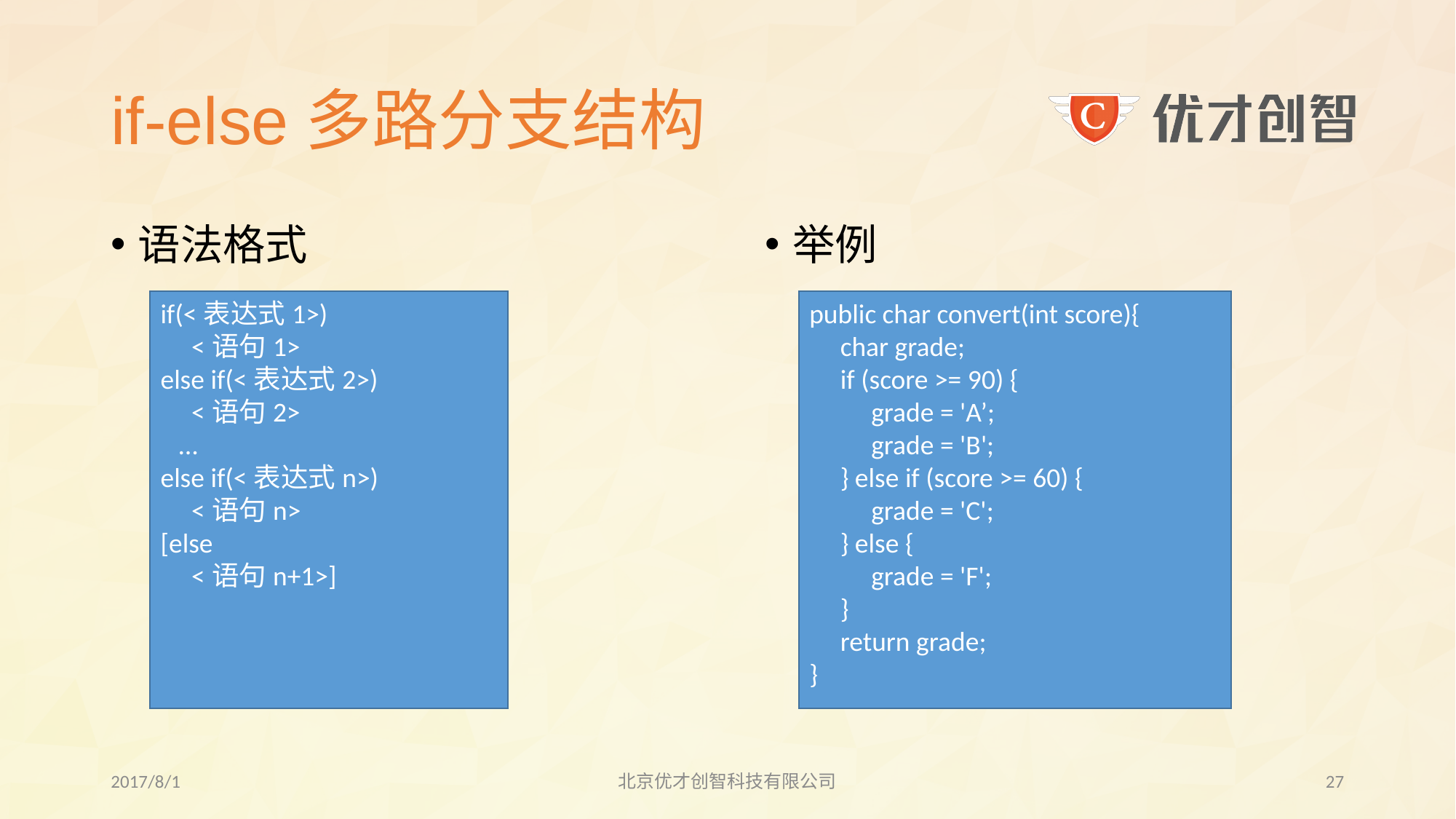

# if-else多路分支结构
语法格式

举例

if(<表达式1>)
     <语句1>
else if(<表达式2>)
     <语句2>
   …
else if(<表达式n>)
     <语句n>
[else
     <语句n+1>]
public char convert(int score){
     char grade;
     if (score >= 90) {
          grade = 'A’;
          grade = 'B';
     } else if (score >= 60) {
          grade = 'C';
     } else {
          grade = 'F';
     }
     return grade;
}
2017/8/1
北京优才创智科技有限公司
27